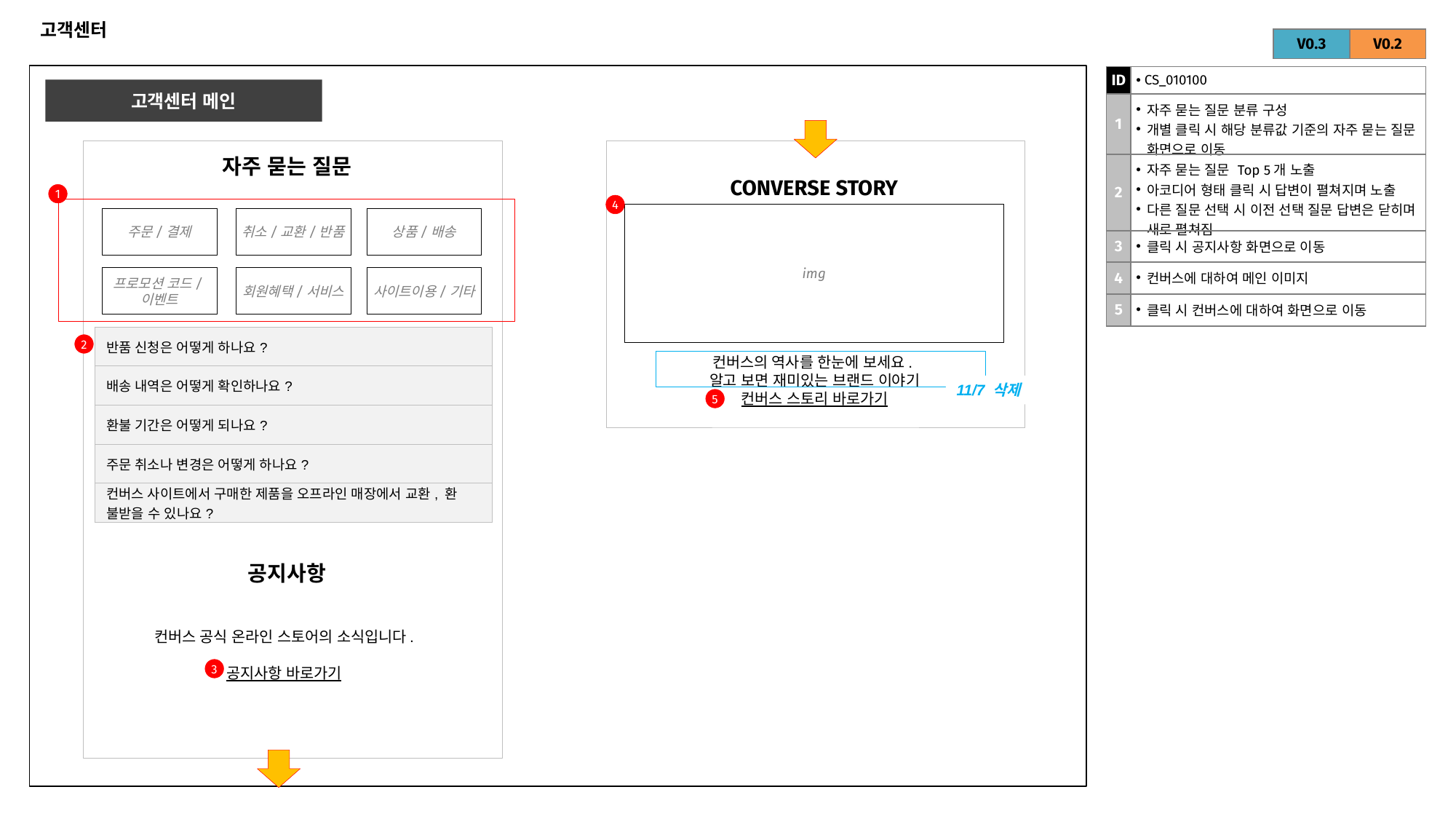

# 고객센터
| V0.3 |
| --- |
| V0.2 |
| --- |

| ID | CS\_010100 |
| --- | --- |
| 1 | 자주 묻는 질문 분류 구성 개별 클릭 시 해당 분류값 기준의 자주 묻는 질문 화면으로 이동 |
| 2 | 자주 묻는 질문 Top 5개 노출 아코디어 형태 클릭 시 답변이 펼쳐지며 노출 다른 질문 선택 시 이전 선택 질문 답변은 닫히며 새로 펼쳐짐 |
| 3 | 클릭 시 공지사항 화면으로 이동 |
| 4 | 컨버스에 대하여 메인 이미지 |
| 5 | 클릭 시 컨버스에 대하여 화면으로 이동 |
고객센터 메인

자주 묻는 질문
CONVERSE STORY
1
4

img
주문/결제
취소/교환/반품
상품/배송
회원혜택/서비스
사이트이용/기타
프로모션 코드/이벤트
| 반품 신청은 어떻게 하나요? |
| --- |
| 배송 내역은 어떻게 확인하나요? |
| 환불 기간은 어떻게 되나요? |
| 주문 취소나 변경은 어떻게 하나요? |
| 컨버스 사이트에서 구매한 제품을 오프라인 매장에서 교환, 환 불받을 수 있나요? |
2
컨버스의 역사를 한눈에 보세요.
알고 보면 재미있는 브랜드 이야기
컨버스 스토리 바로가기

11/7 삭제
5
공지사항
컨버스 공식 온라인 스토어의 소식입니다.

공지사항 바로가기
3